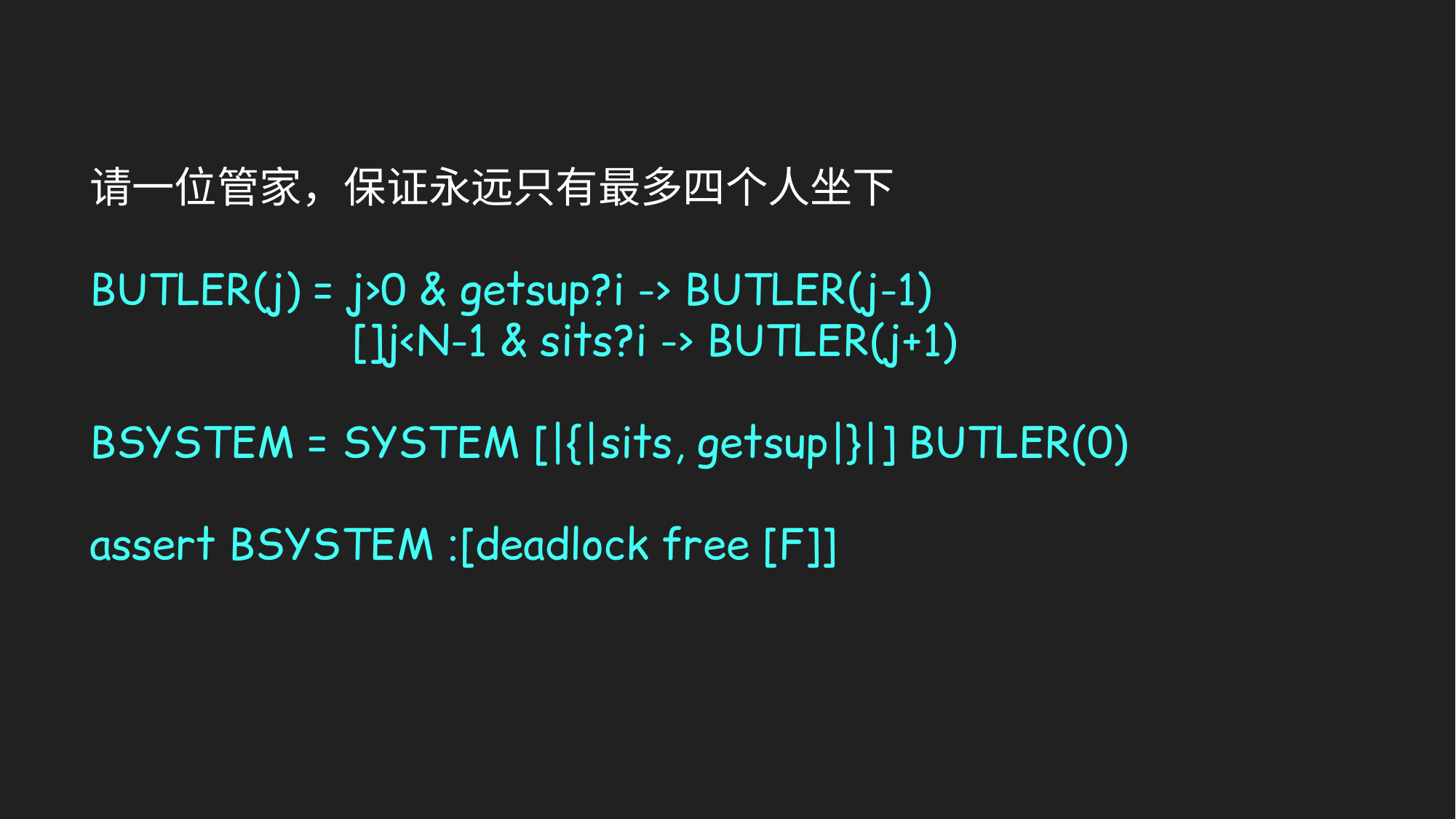

请一位管家，保证永远只有最多四个人坐下

BUTLER(j) = j>0 & getsup?i -> BUTLER(j-1)
	            []j<N-1 & sits?i -> BUTLER(j+1)

BSYSTEM = SYSTEM [|{|sits, getsup|}|] BUTLER(0)

assert BSYSTEM :[deadlock free [F]]